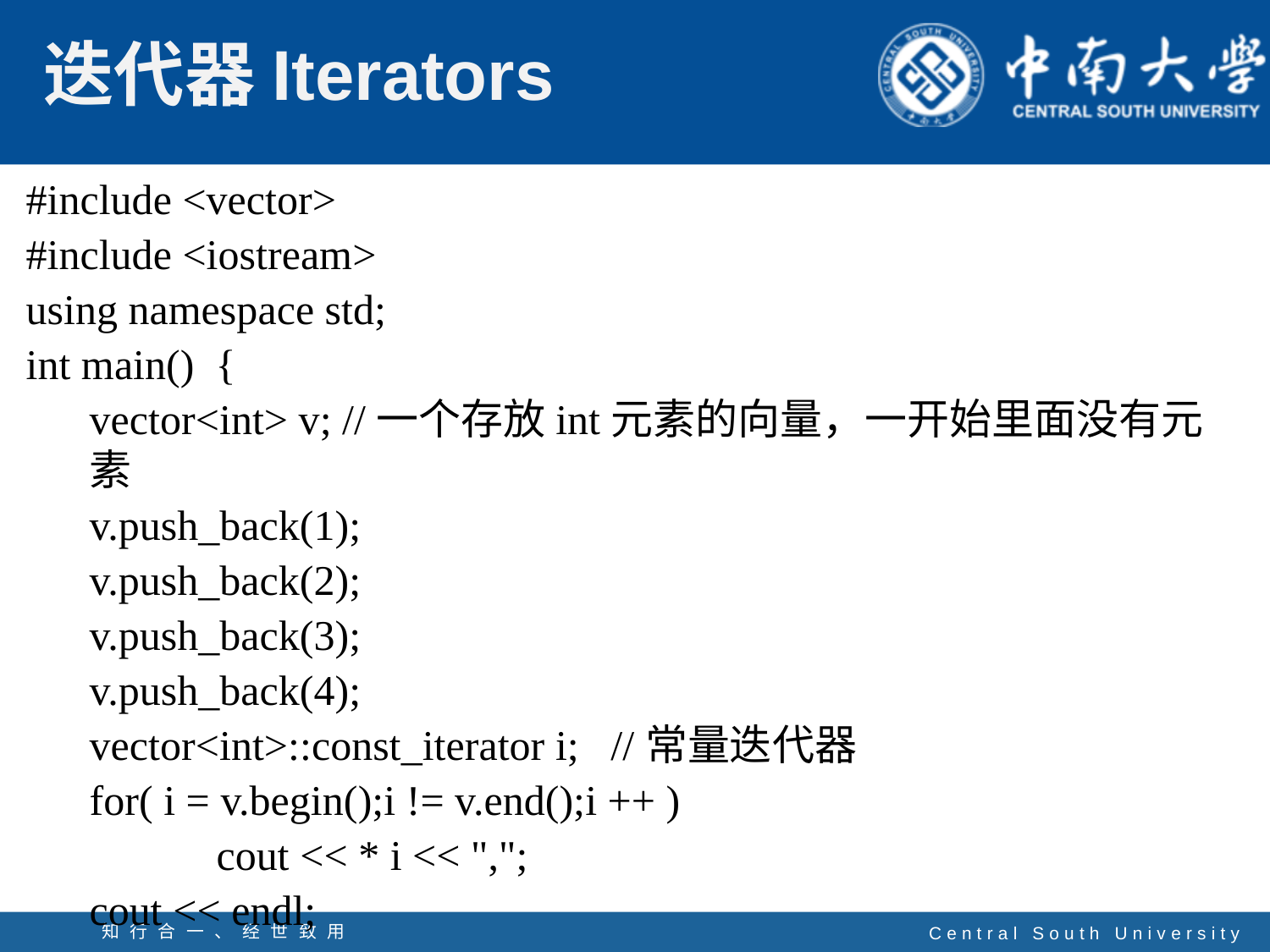

#include <vector>
#include <iostream>
using namespace std;
int main()  {
	vector<int> v; //一个存放int元素的向量，一开始里面没有元素
	v.push_back(1);
	v.push_back(2);
	v.push_back(3);
	v.push_back(4);
	vector<int>::const_iterator i;   //常量迭代器
	for( i = v.begin();i != v.end();i ++ )
		cout << * i << ",";
	cout << endl;

知行合一、经世致用
自强不息 厚德载物
Central South University
51